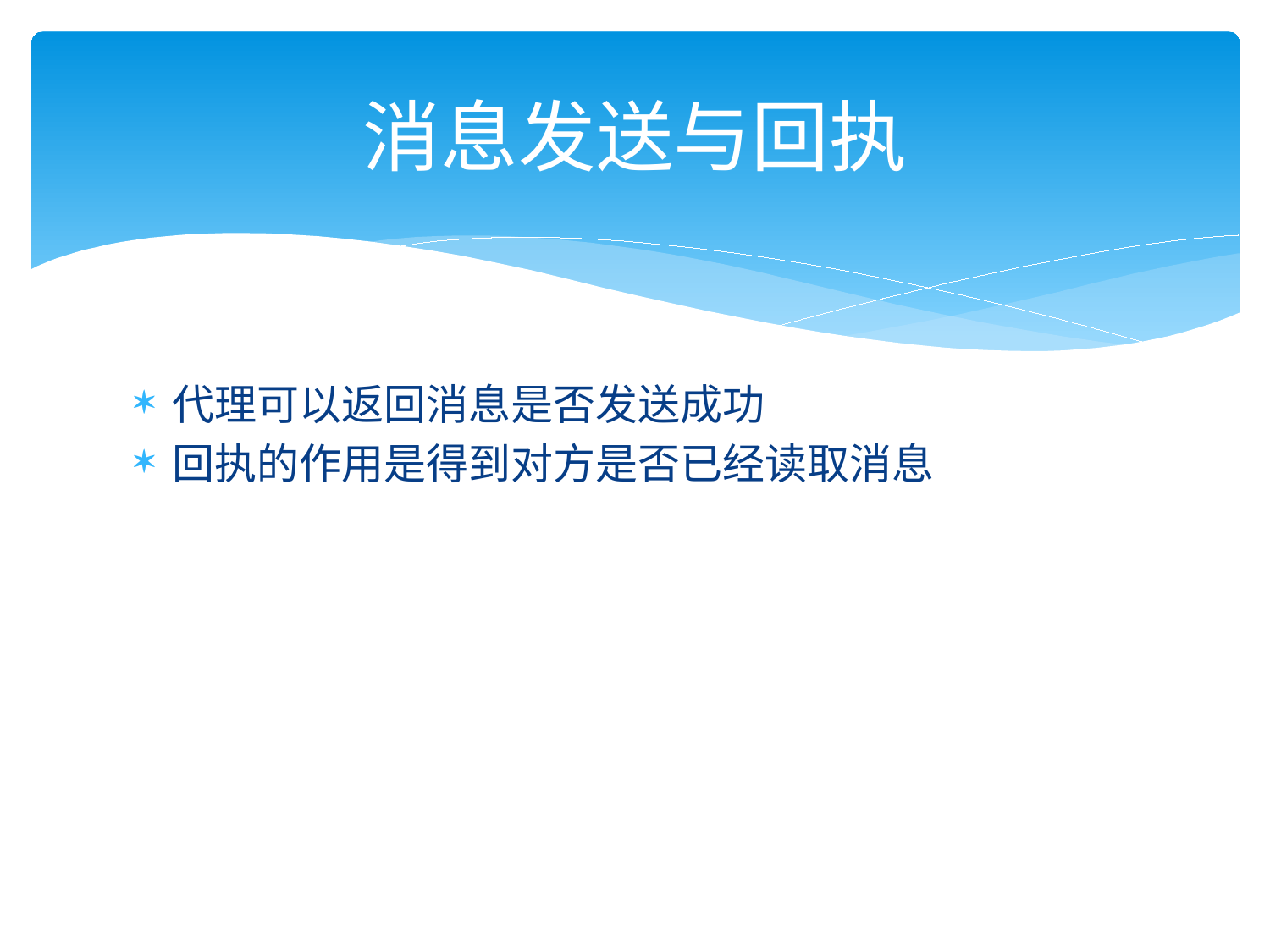

# 消息发送与回执
代理可以返回消息是否发送成功
回执的作用是得到对方是否已经读取消息